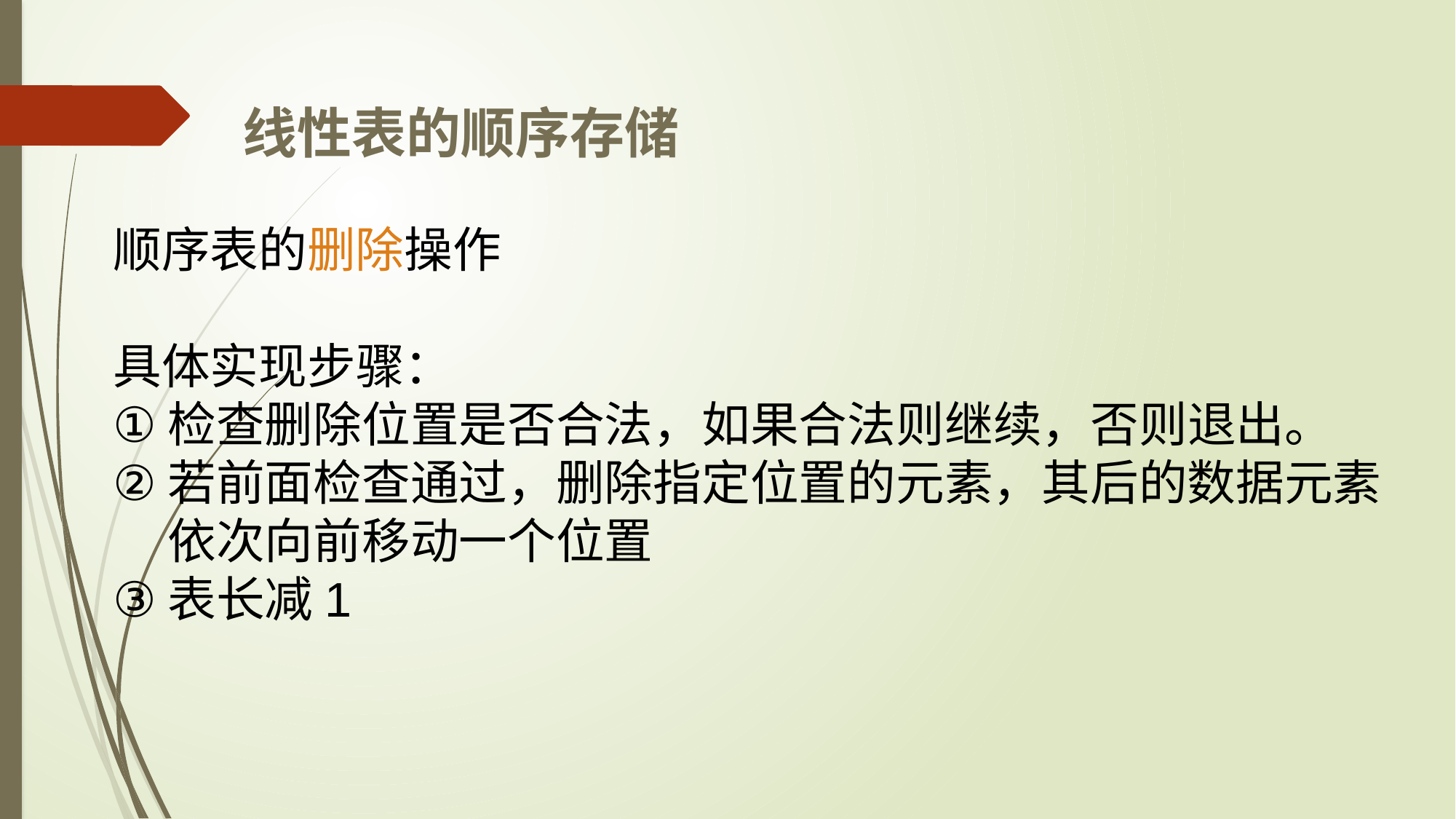

线性表的顺序存储
顺序表的删除操作

具体实现步骤：
检查删除位置是否合法，如果合法则继续，否则退出。
若前面检查通过，删除指定位置的元素，其后的数据元素依次向前移动一个位置
表长减1